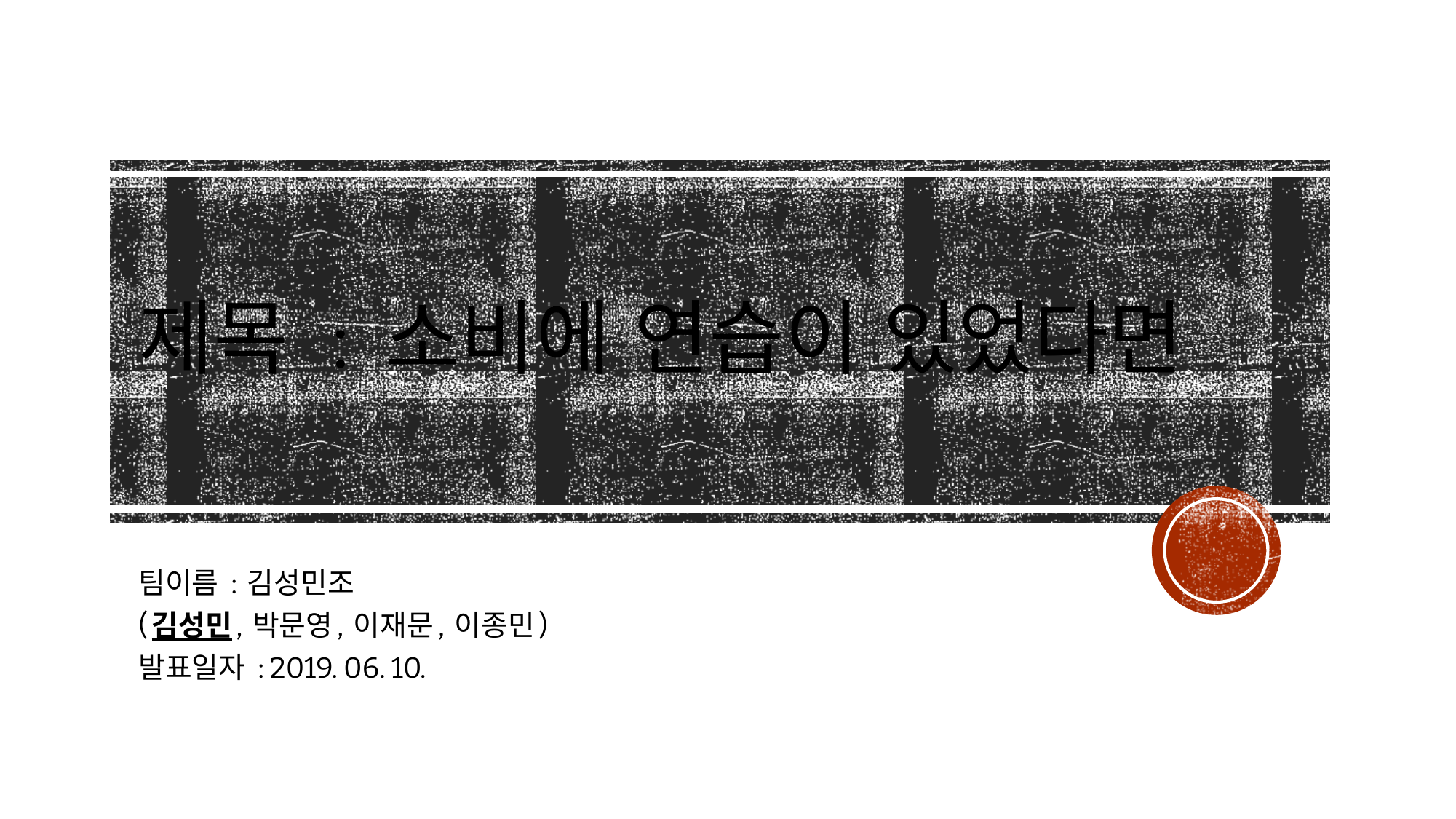

# 제목 : 소비에 연습이 있었다면
팀이름 : 김성민조
(김성민, 박문영, 이재문, 이종민)
발표일자 : 2019. 06. 10.